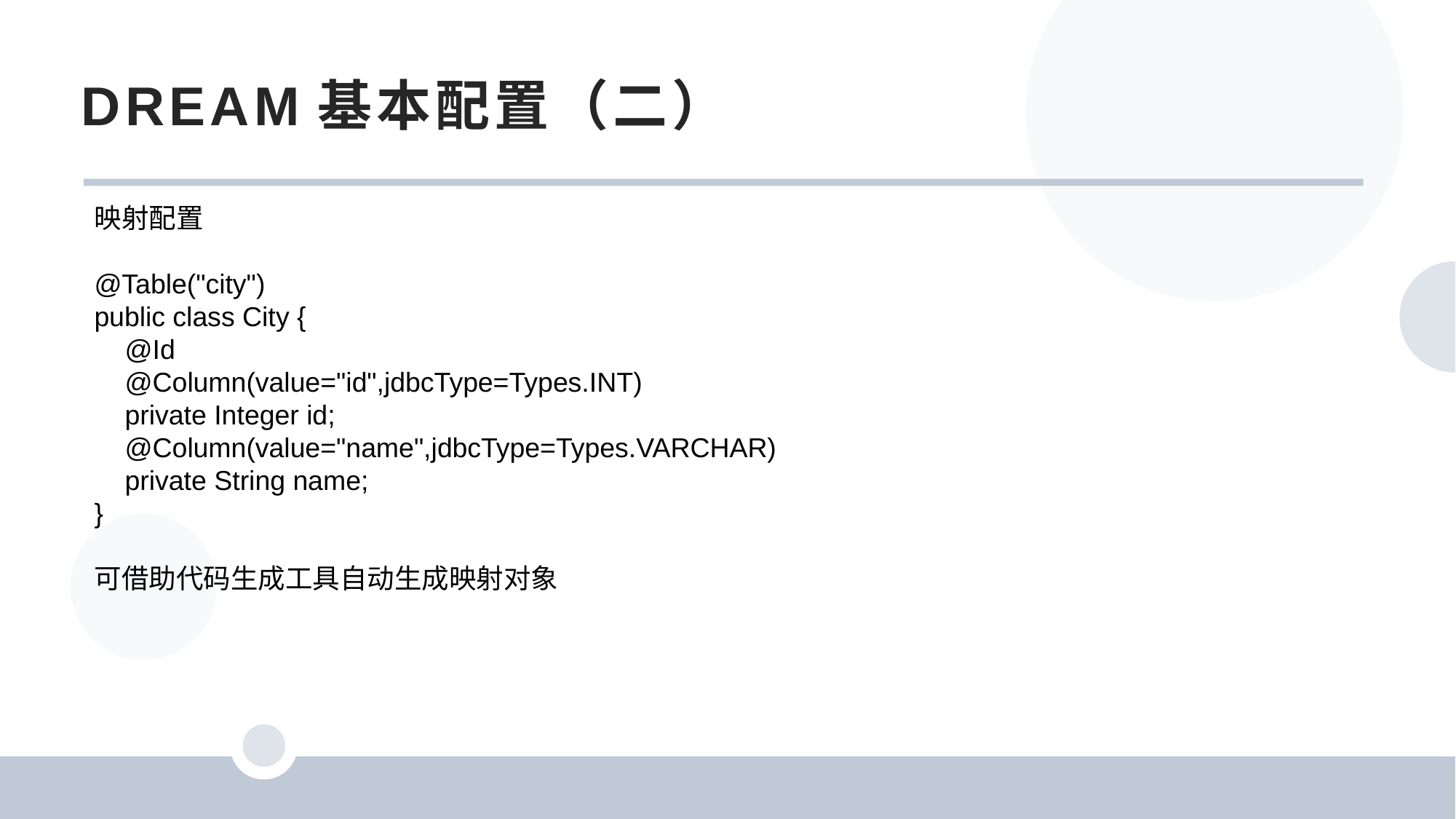

DREAM基本配置（二）

映射配置

@Table("city")
public class City {
    @Id
    @Column(value="id",jdbcType=Types.INT)
    private Integer id;
    @Column(value="name",jdbcType=Types.VARCHAR)
    private String name;
}

可借助代码生成工具自动生成映射对象